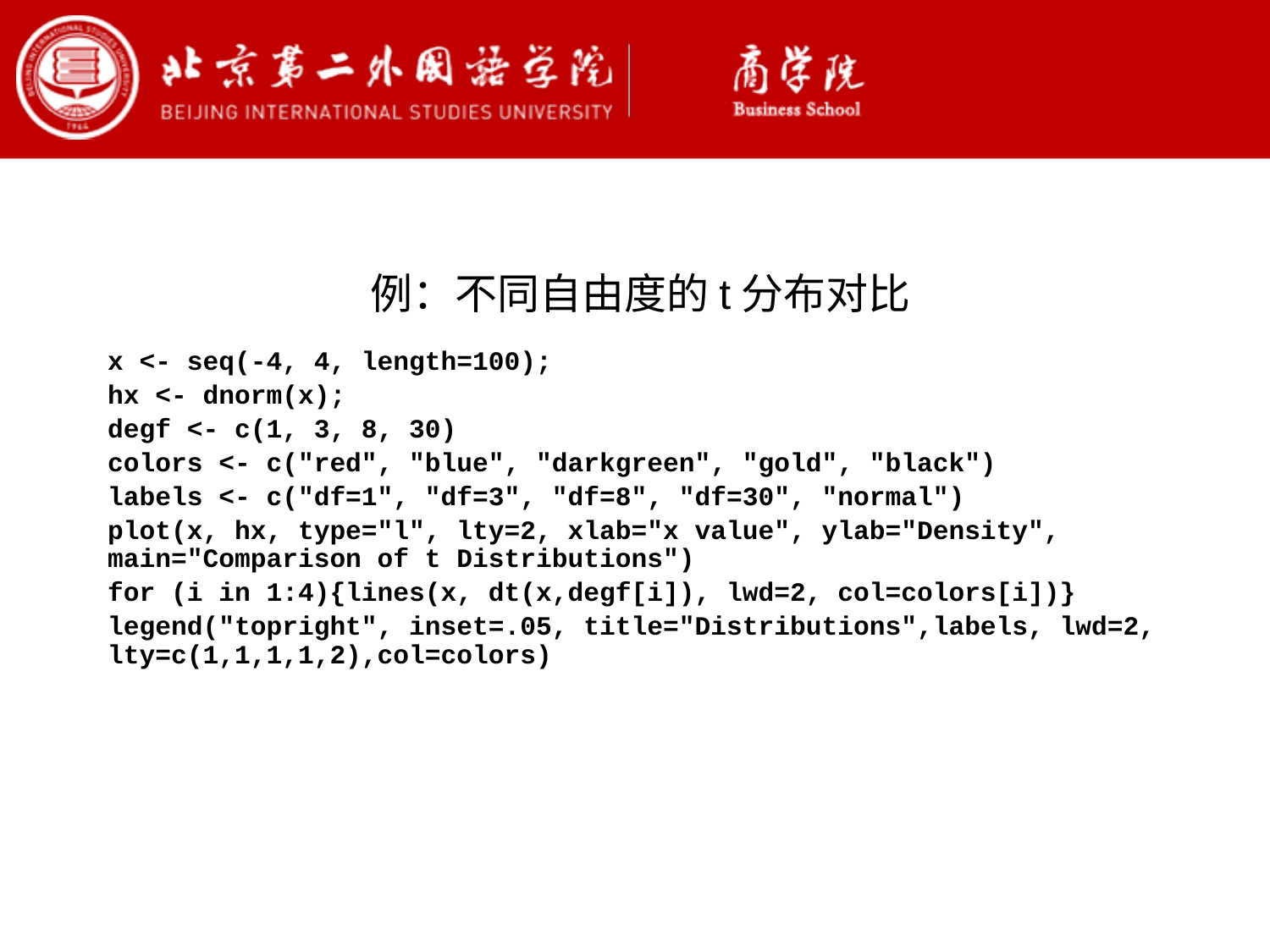

例：不同自由度的t分布对比
x <- seq(-4, 4, length=100);
hx <- dnorm(x);
degf <- c(1, 3, 8, 30)
colors <- c("red", "blue", "darkgreen", "gold", "black")
labels <- c("df=1", "df=3", "df=8", "df=30", "normal")
plot(x, hx, type="l", lty=2, xlab="x value", ylab="Density", 	main="Comparison of t Distributions")
for (i in 1:4){lines(x, dt(x,degf[i]), lwd=2, col=colors[i])}
legend("topright", inset=.05, title="Distributions",labels, lwd=2, lty=c(1,1,1,1,2),col=colors)